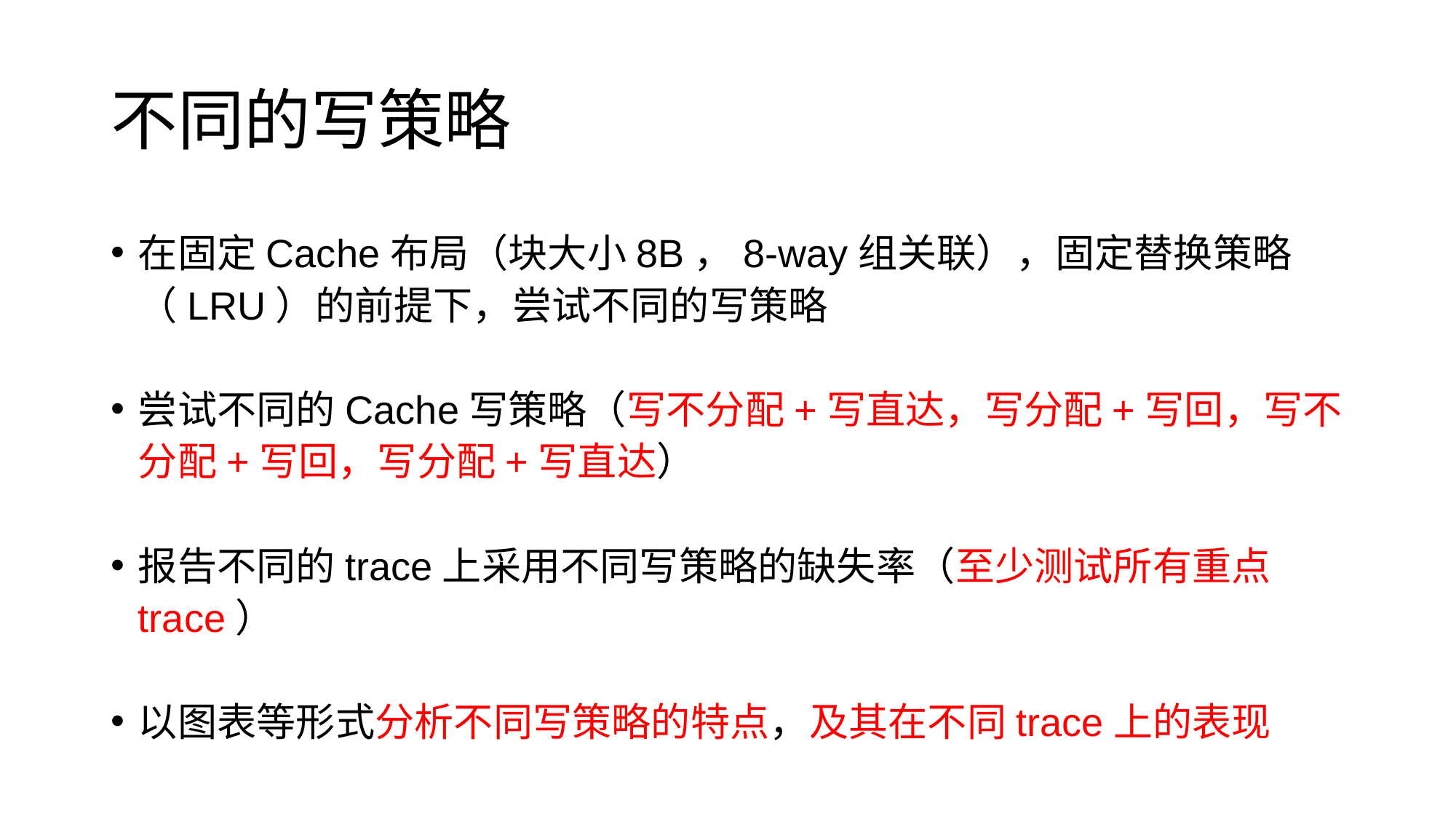

# 不同的写策略
在固定Cache布局（块大小8B，8-way组关联），固定替换策略（LRU）的前提下，尝试不同的写策略

尝试不同的Cache写策略（写不分配+写直达，写分配+写回，写不分配+写回，写分配+写直达）

报告不同的trace上采用不同写策略的缺失率（至少测试所有重点trace）

以图表等形式分析不同写策略的特点，及其在不同trace上的表现